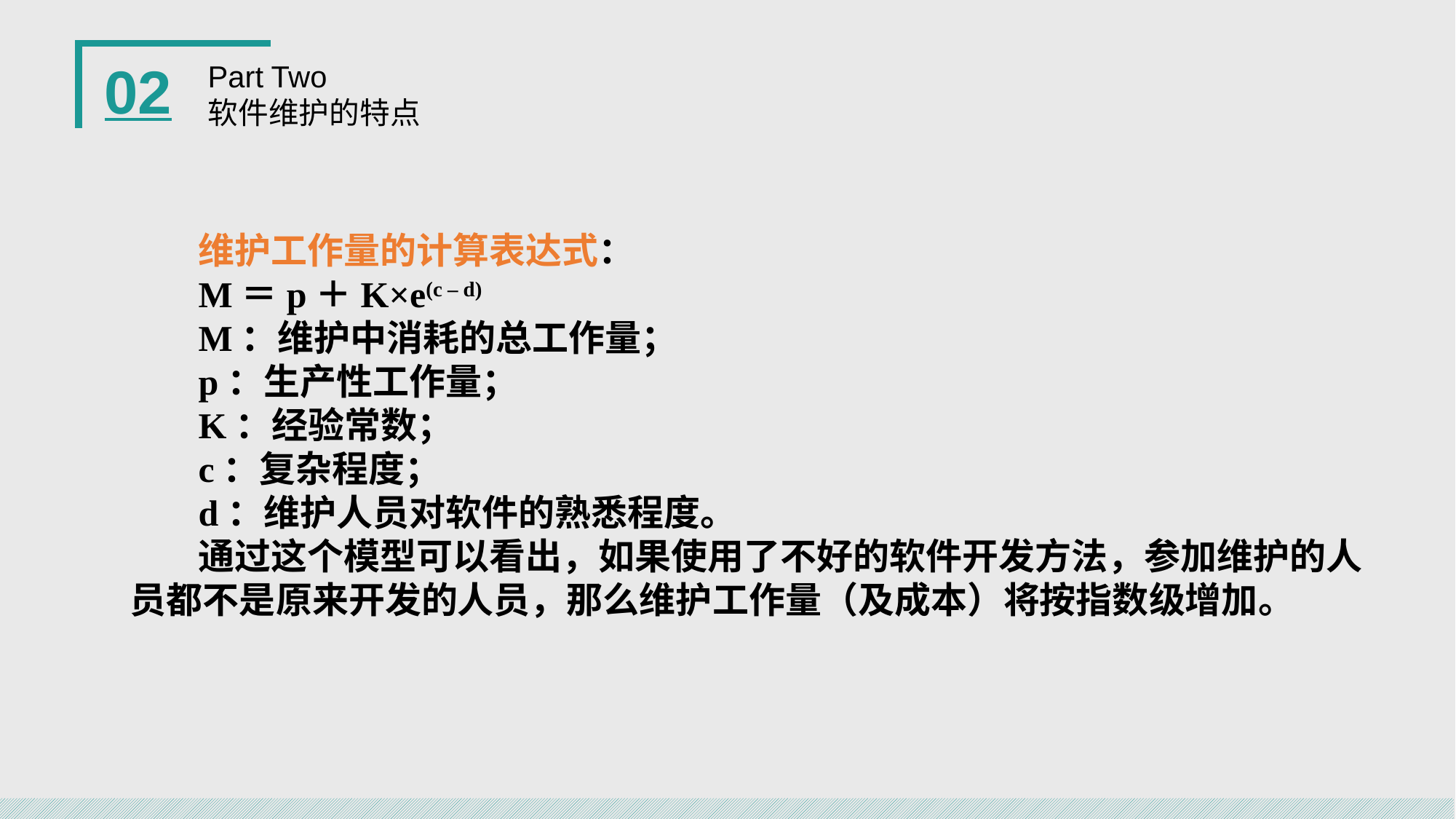

02
Part Two
软件维护的特点

维护工作量的计算表达式：
M＝p＋K×e(c – d)
M：维护中消耗的总工作量；
p：生产性工作量；
K：经验常数；
c：复杂程度；
d：维护人员对软件的熟悉程度。
通过这个模型可以看出，如果使用了不好的软件开发方法，参加维护的人员都不是原来开发的人员，那么维护工作量（及成本）将按指数级增加。